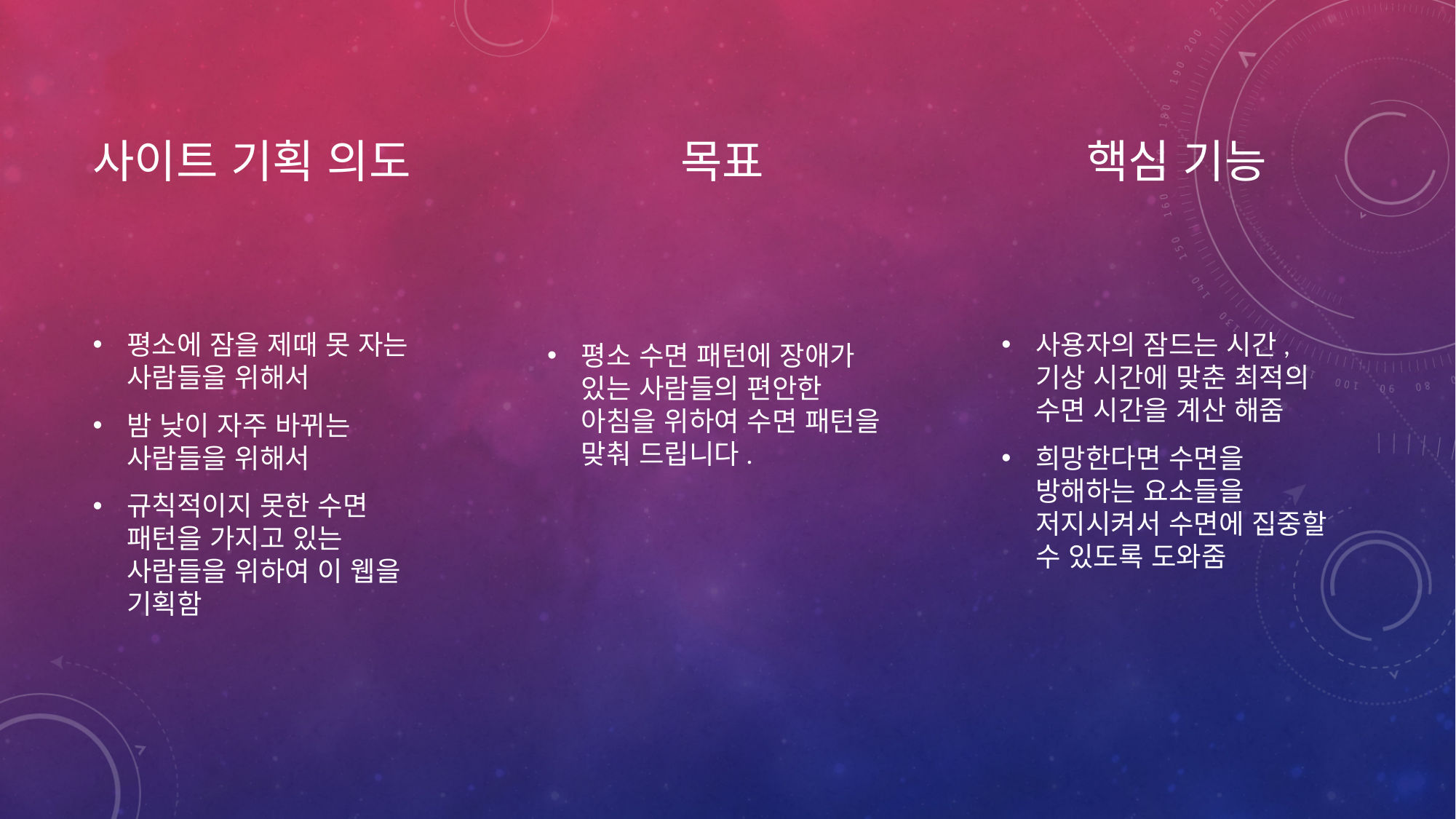

# 사이트 기획 의도
목표
핵심 기능
평소 수면 패턴에 장애가 있는 사람들의 편안한 아침을 위하여 수면 패턴을 맞춰 드립니다.
평소에 잠을 제때 못 자는 사람들을 위해서
밤 낮이 자주 바뀌는 사람들을 위해서
규칙적이지 못한 수면 패턴을 가지고 있는 사람들을 위하여 이 웹을 기획함
사용자의 잠드는 시간, 기상 시간에 맞춘 최적의 수면 시간을 계산 해줌
희망한다면 수면을 방해하는 요소들을 저지시켜서 수면에 집중할 수 있도록 도와줌